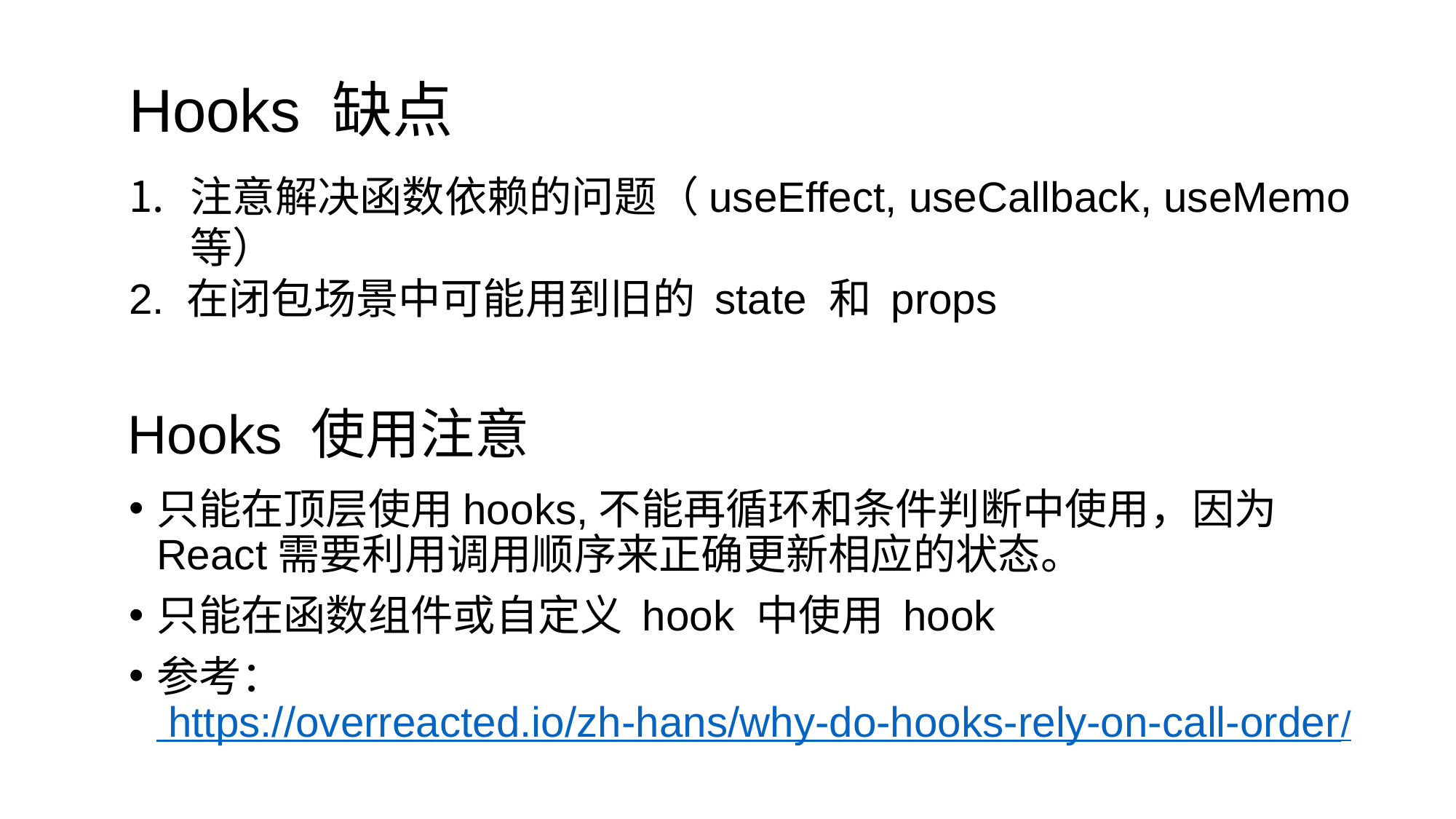

Hooks 缺点
注意解决函数依赖的问题（useEffect, useCallback, useMemo等）
2. 在闭包场景中可能用到旧的 state 和 props

# Hooks 使用注意
只能在顶层使用hooks,不能再循环和条件判断中使用，因为React需要利用调用顺序来正确更新相应的状态。
只能在函数组件或自定义 hook 中使用 hook
参考： https://overreacted.io/zh-hans/why-do-hooks-rely-on-call-order/